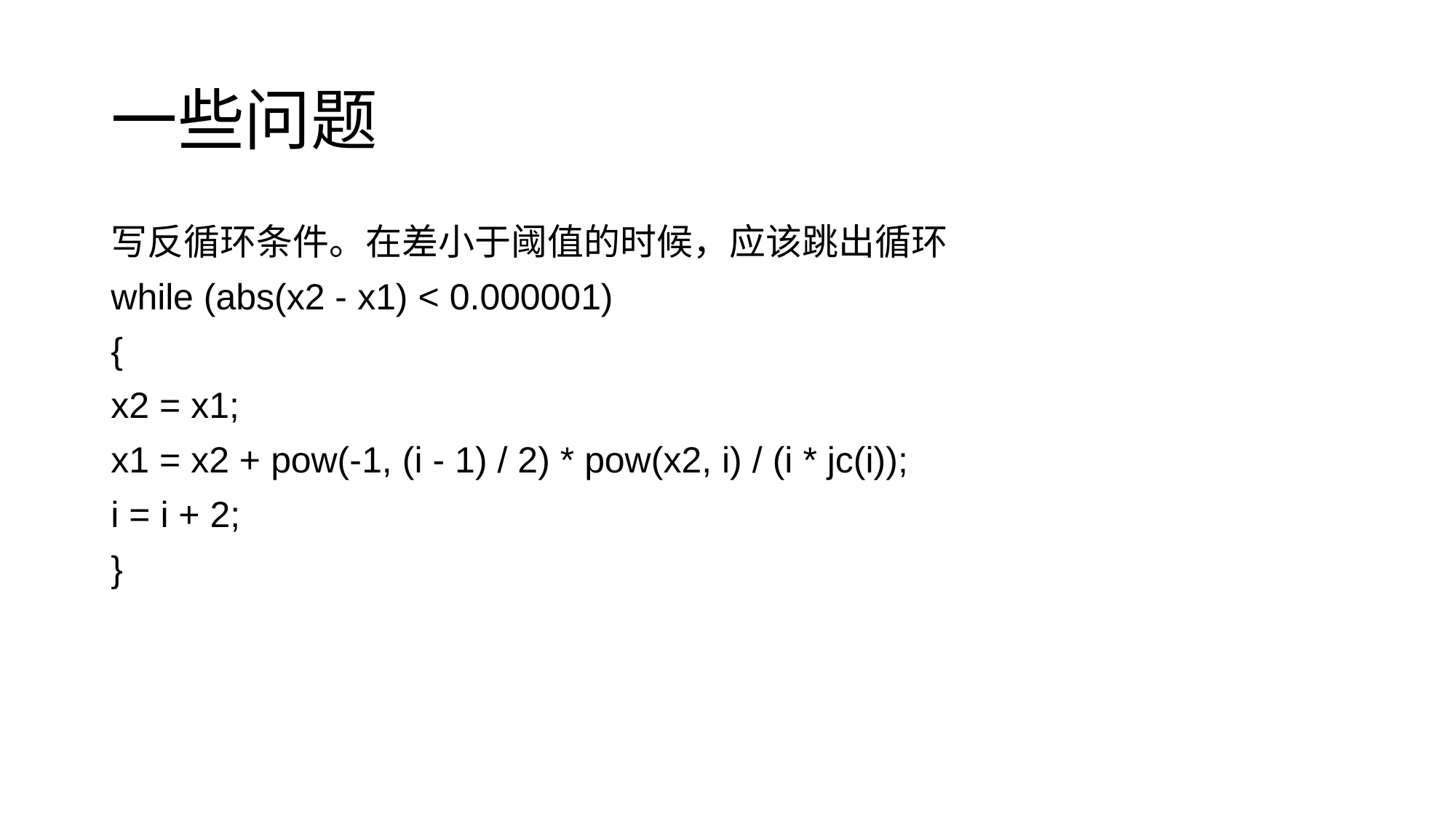

# 一些问题
写反循环条件。在差小于阈值的时候，应该跳出循环
while (abs(x2 - x1) < 0.000001)
{
x2 = x1;
x1 = x2 + pow(-1, (i - 1) / 2) * pow(x2, i) / (i * jc(i));
i = i + 2;
}